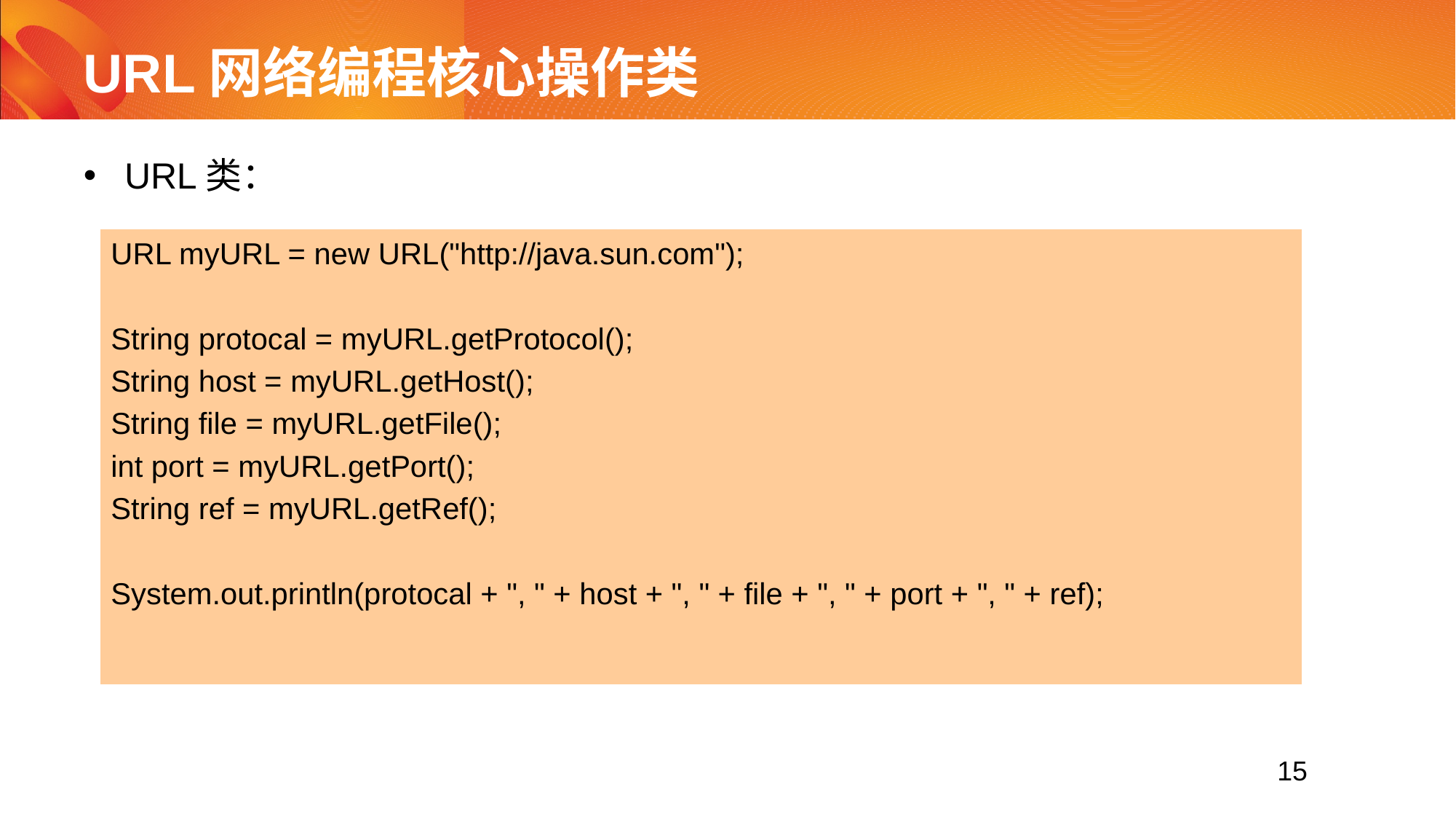

# URL网络编程核心操作类
URL类：
URL myURL = new URL("http://java.sun.com");

String protocal = myURL.getProtocol();
String host = myURL.getHost();
String file = myURL.getFile();
int port = myURL.getPort();
String ref = myURL.getRef();

System.out.println(protocal + ", " + host + ", " + file + ", " + port + ", " + ref);